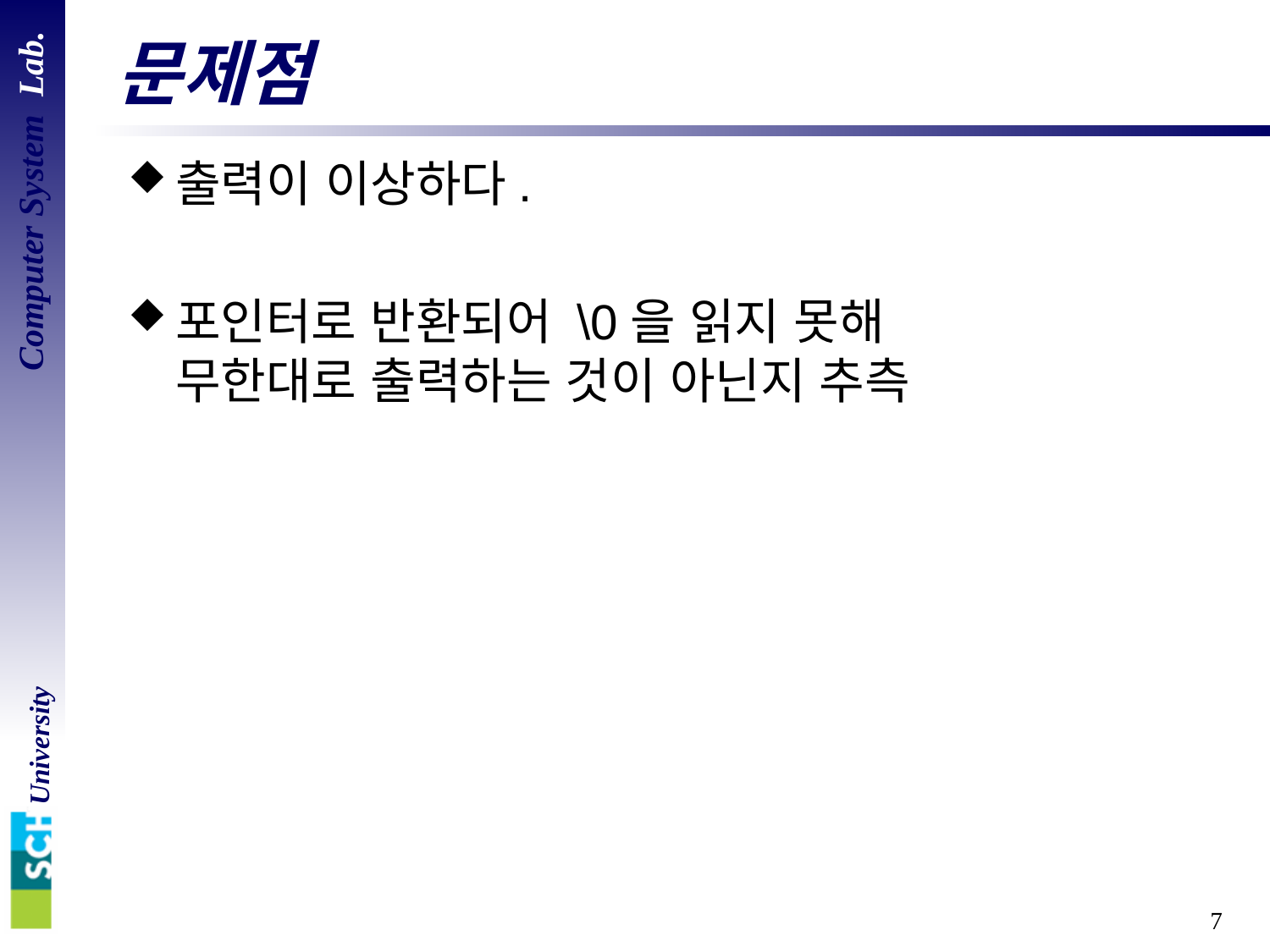

# 문제점
출력이 이상하다.

포인터로 반환되어 \0을 읽지 못해
무한대로 출력하는 것이 아닌지 추측